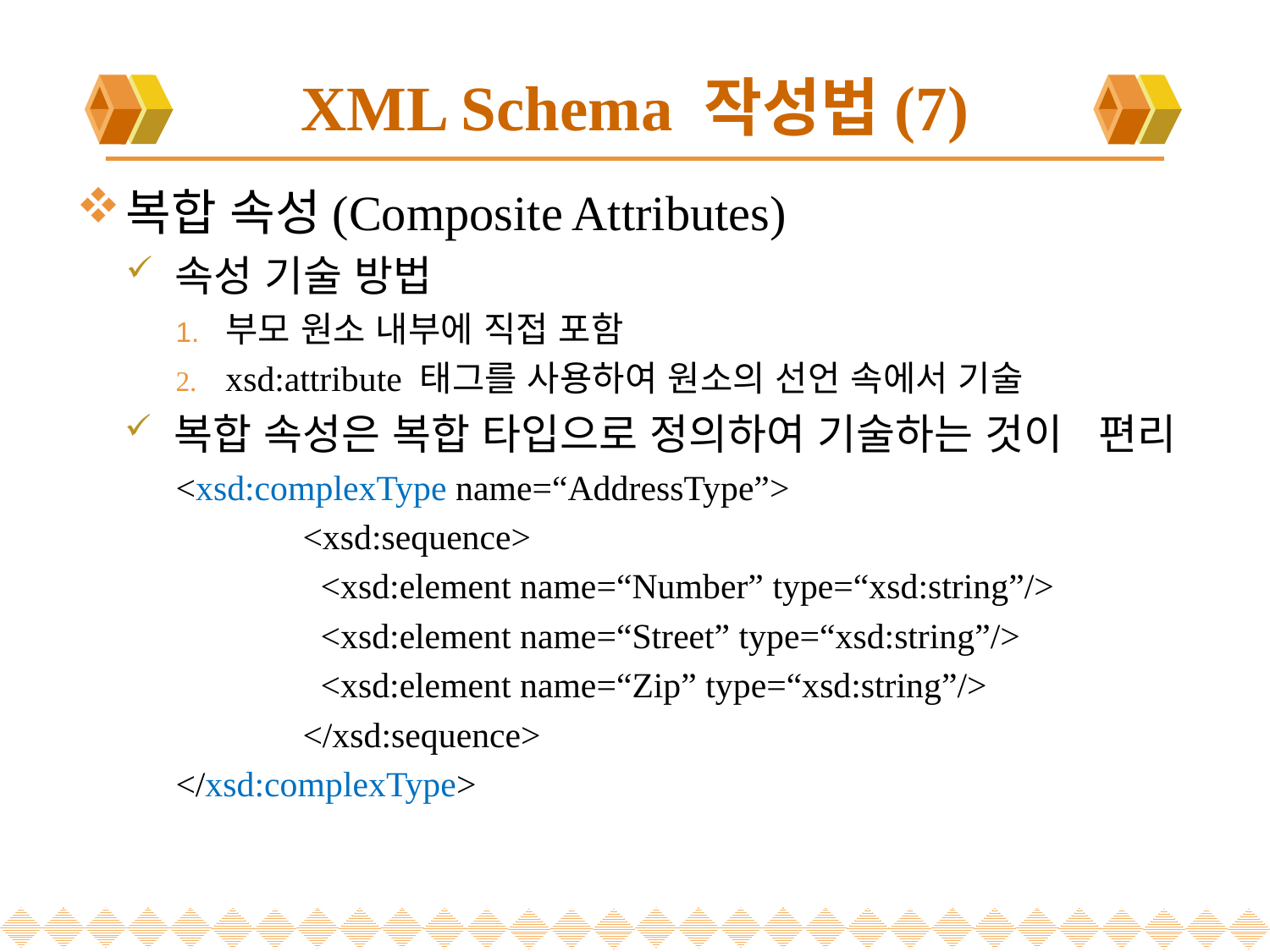

# XML Schema 작성법(7)
복합 속성(Composite Attributes)
속성 기술 방법
부모 원소 내부에 직접 포함
xsd:attribute 태그를 사용하여 원소의 선언 속에서 기술
복합 속성은 복합 타입으로 정의하여 기술하는 것이   편리
<xsd:complexType name=“AddressType”>
	<xsd:sequence>
	  <xsd:element name=“Number” type=“xsd:string”/>
	  <xsd:element name=“Street” type=“xsd:string”/>
	  <xsd:element name=“Zip” type=“xsd:string”/>
	</xsd:sequence>
</xsd:complexType>